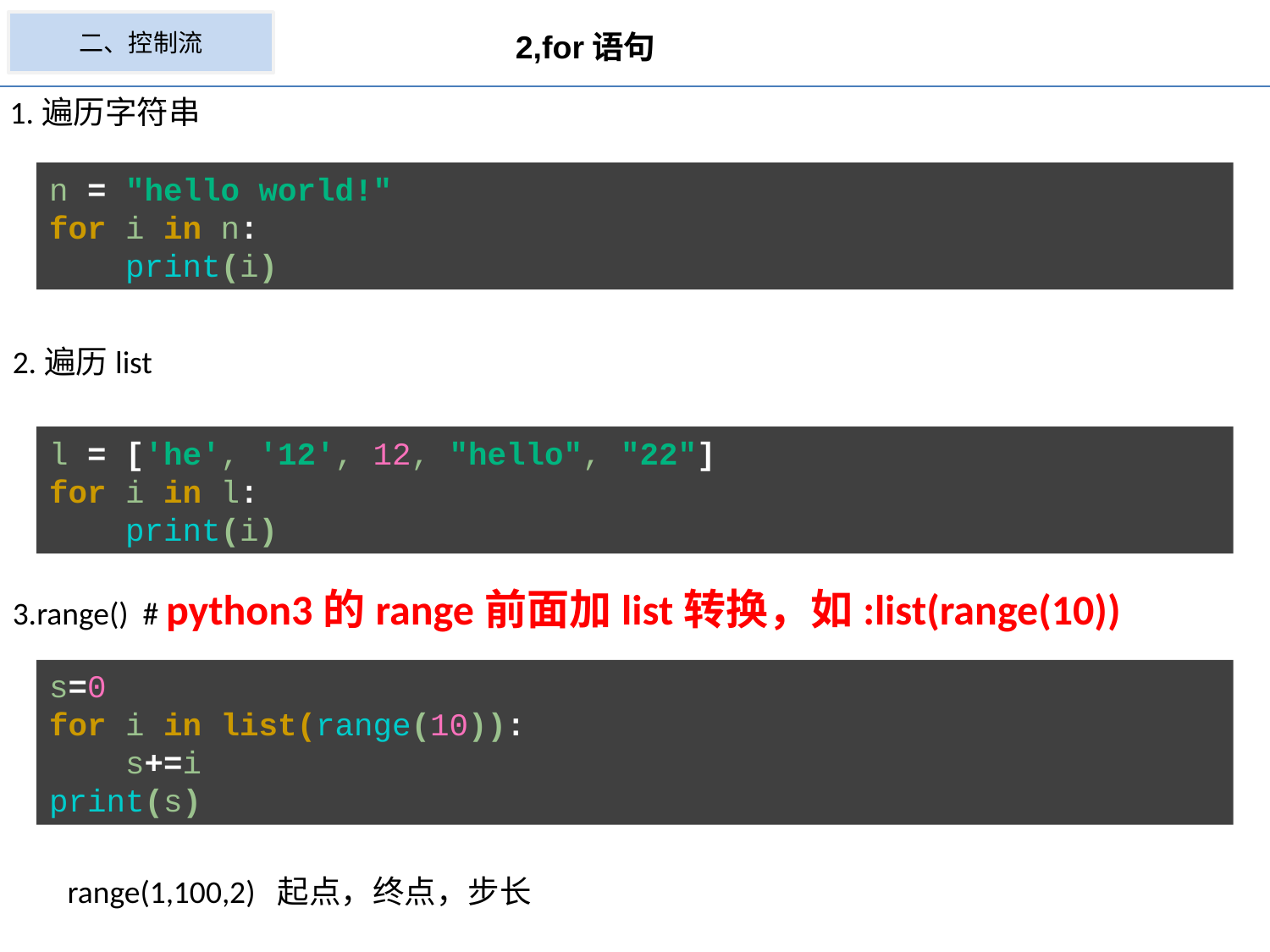

二、控制流
2,for语句
1.遍历字符串
n = "hello world!"
for i in n:
    print(i)
2.遍历list
l = ['he', '12', 12, "hello", "22"]
for i in l:
    print(i)
3.range()  # python3的range前面加list转换，如:list(range(10))
s=0
for i in list(range(10)):
    s+=i
print(s)
range(1,100,2)  起点，终点，步长